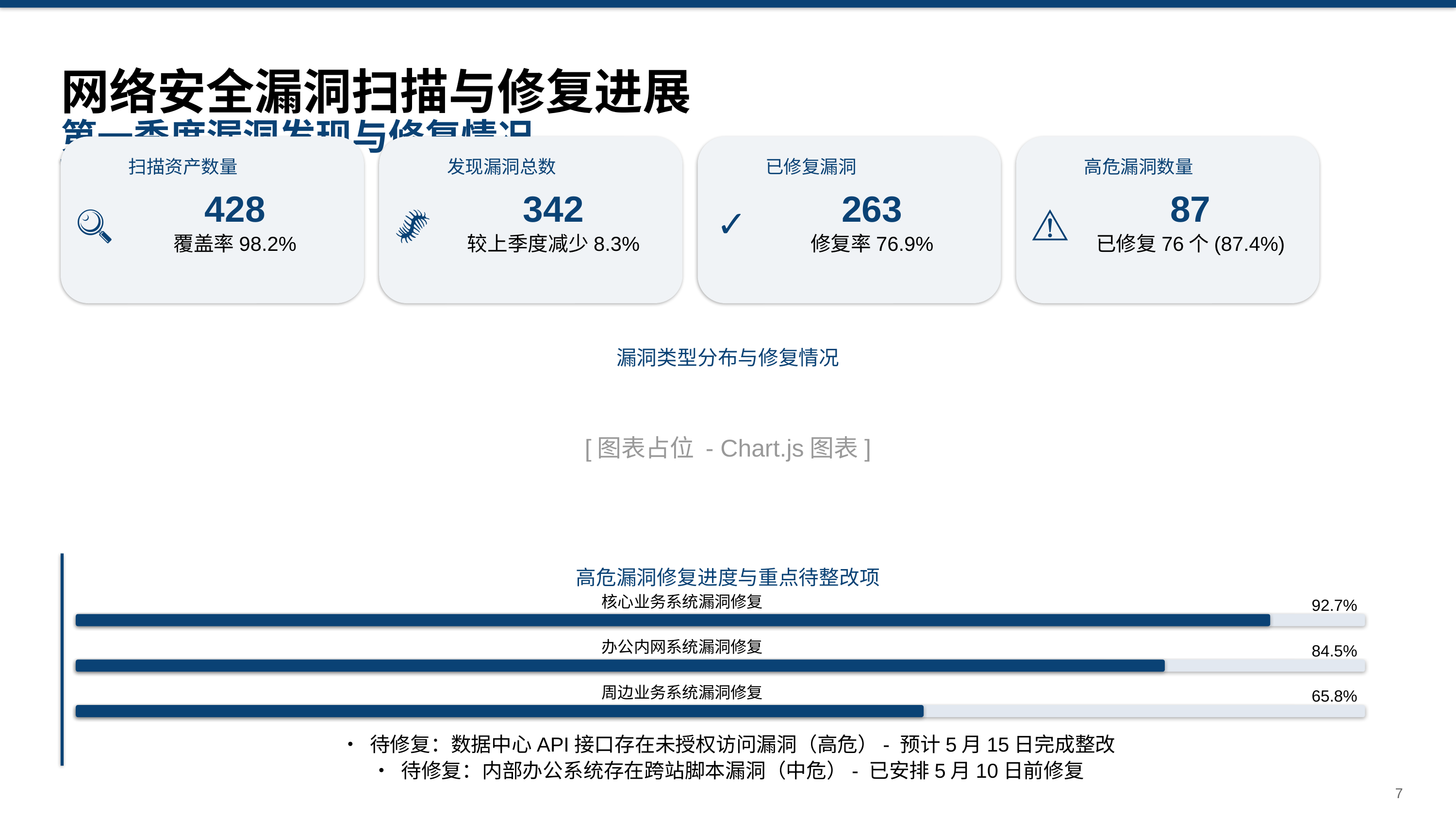

网络安全漏洞扫描与修复进展
第一季度漏洞发现与修复情况

扫描资产数量
发现漏洞总数
已修复漏洞
高危漏洞数量

428
342
263
87
🔍
🐛
✓
⚠
覆盖率98.2%
较上季度减少8.3%
修复率76.9%
已修复76个(87.4%)
漏洞类型分布与修复情况
[图表占位 - Chart.js图表]

高危漏洞修复进度与重点待整改项
核心业务系统漏洞修复
92.7%

办公内网系统漏洞修复
84.5%

周边业务系统漏洞修复
65.8%

• 待修复：数据中心API接口存在未授权访问漏洞（高危）- 预计5月15日完成整改
• 待修复：内部办公系统存在跨站脚本漏洞（中危）- 已安排5月10日前修复
7